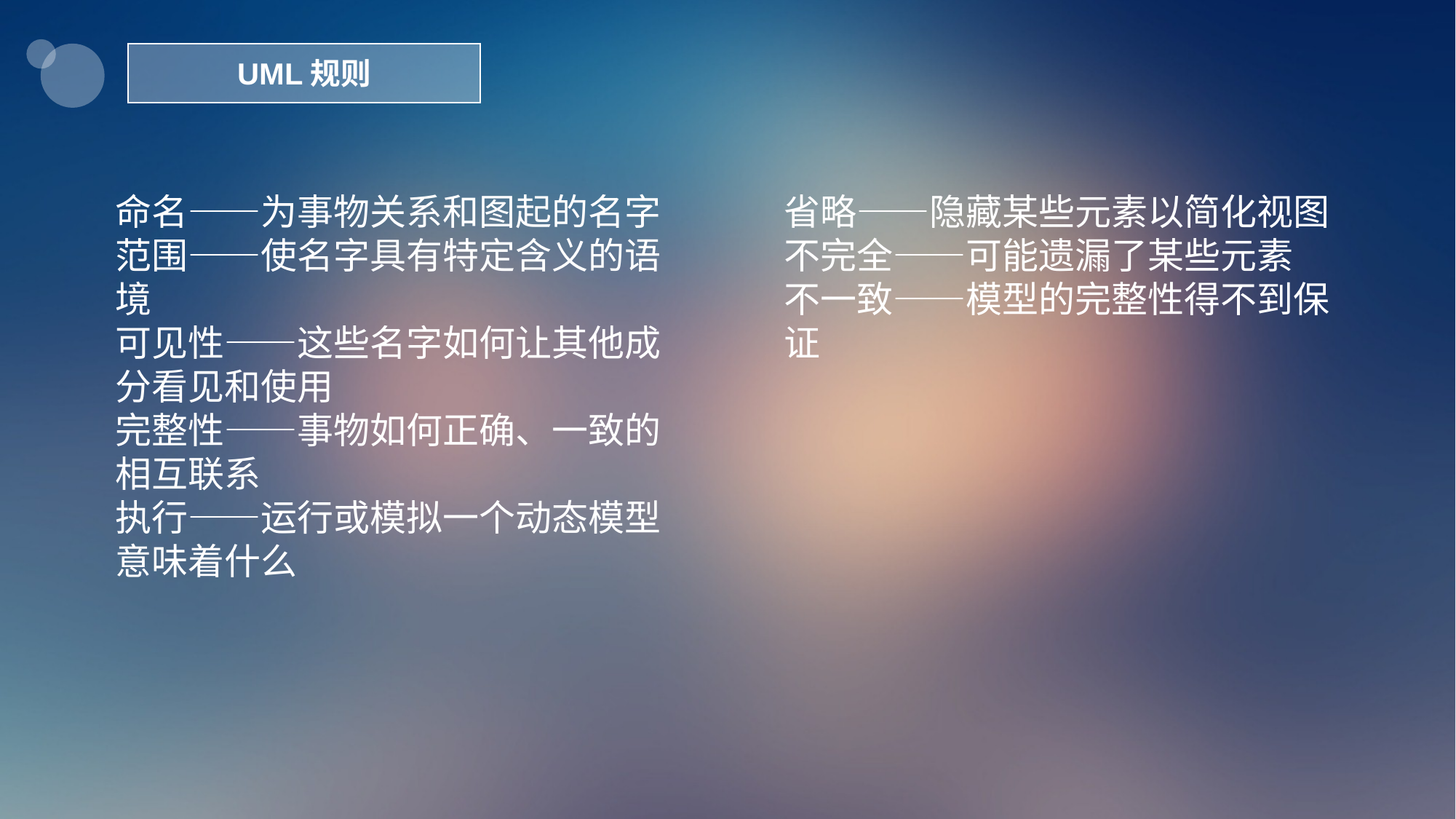

UML规则
命名——为事物关系和图起的名字
范围——使名字具有特定含义的语境
可见性——这些名字如何让其他成分看见和使用
完整性——事物如何正确、一致的相互联系
执行——运行或模拟一个动态模型意味着什么
省略——隐藏某些元素以简化视图
不完全——可能遗漏了某些元素
不一致——模型的完整性得不到保证